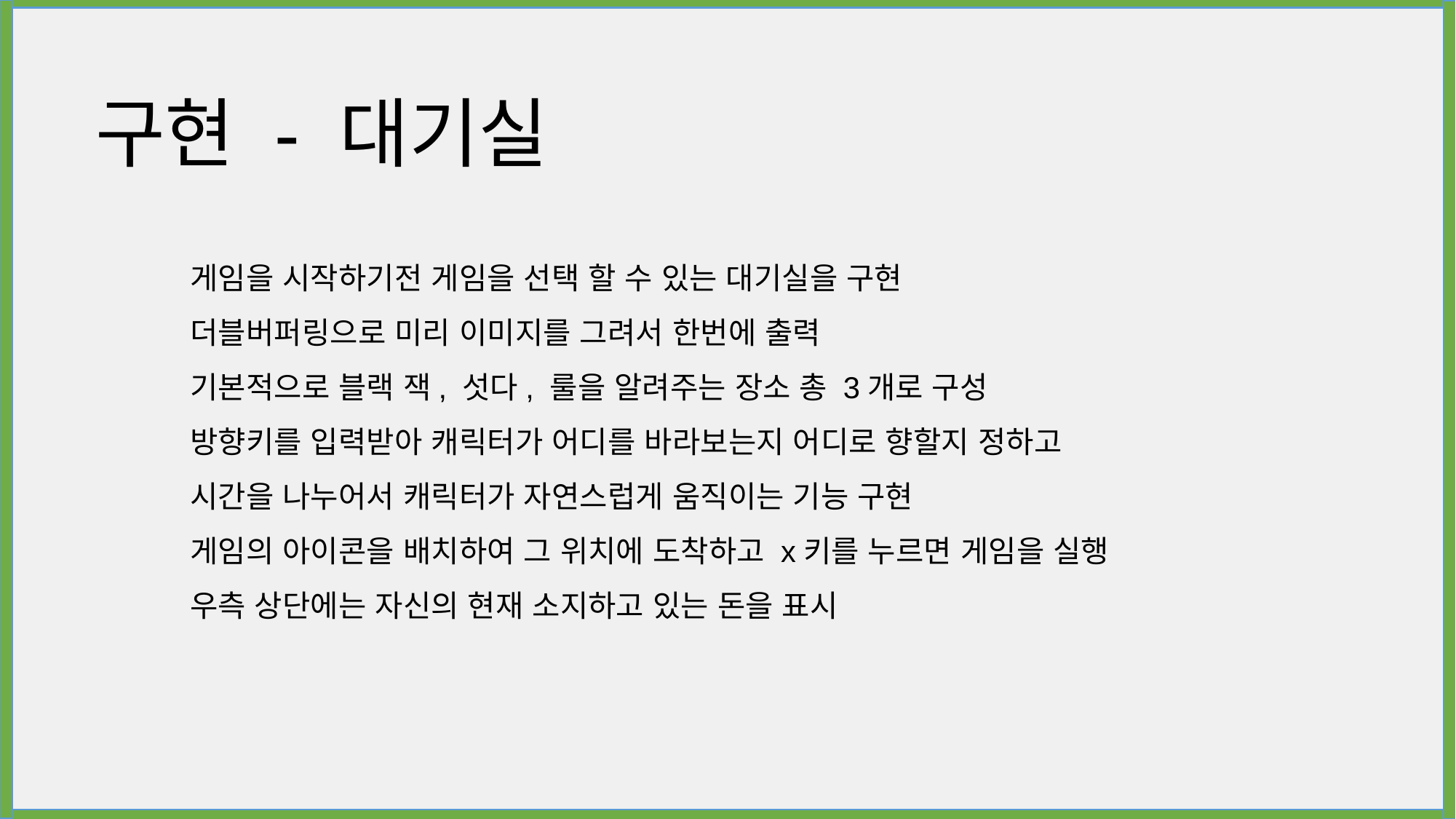

구현 - 대기실
게임을 시작하기전 게임을 선택 할 수 있는 대기실을 구현
더블버퍼링으로 미리 이미지를 그려서 한번에 출력
기본적으로 블랙 잭, 섯다, 룰을 알려주는 장소 총 3개로 구성
방향키를 입력받아 캐릭터가 어디를 바라보는지 어디로 향할지 정하고
시간을 나누어서 캐릭터가 자연스럽게 움직이는 기능 구현
게임의 아이콘을 배치하여 그 위치에 도착하고 x키를 누르면 게임을 실행
우측 상단에는 자신의 현재 소지하고 있는 돈을 표시